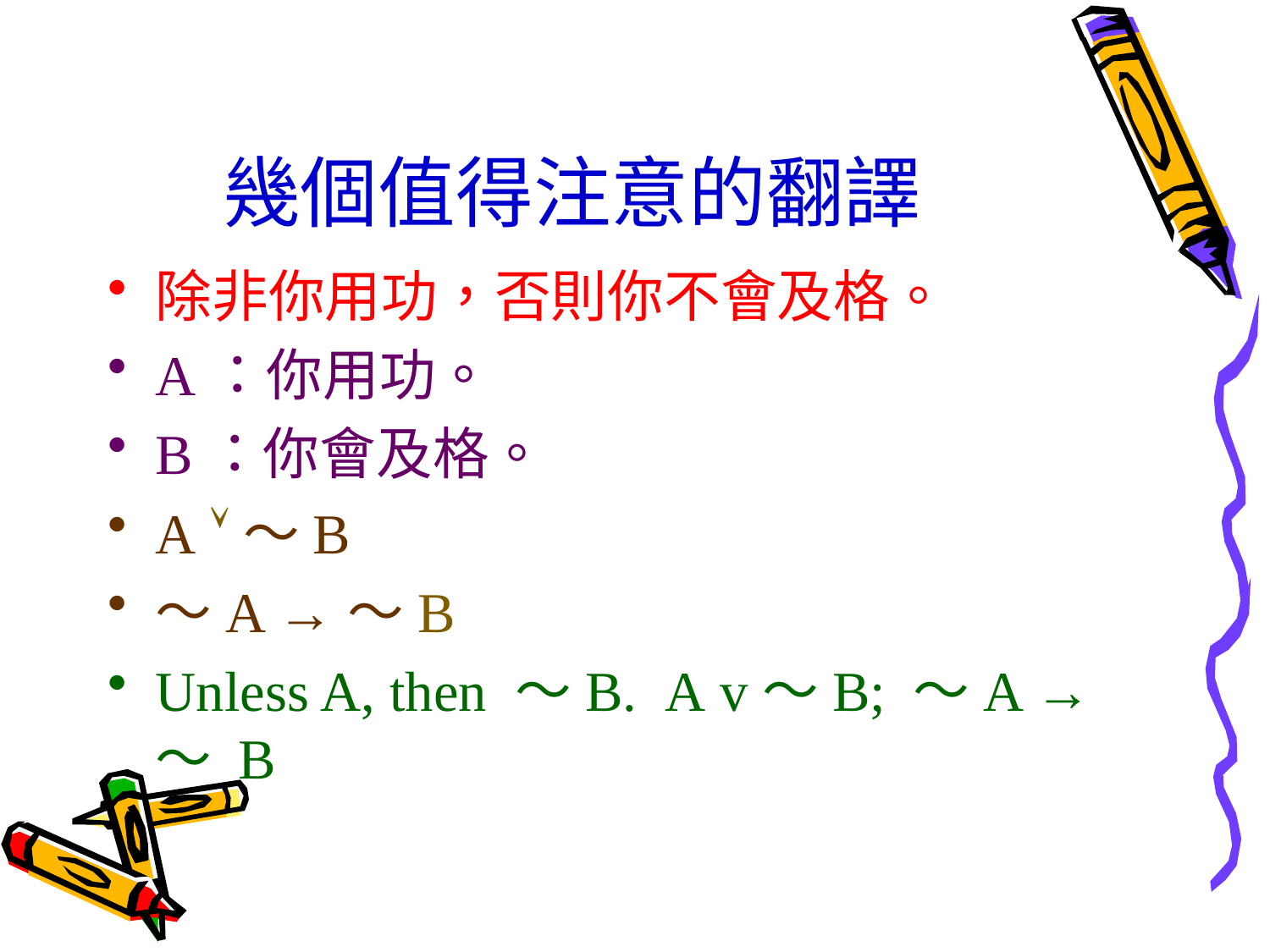

# 幾個值得注意的翻譯
除非你用功，否則你不會及格。
A：你用功。
B：你會及格。
A ∨～B
～A →～B
Unless A, then ～B.  A v～B; ～A →～ B